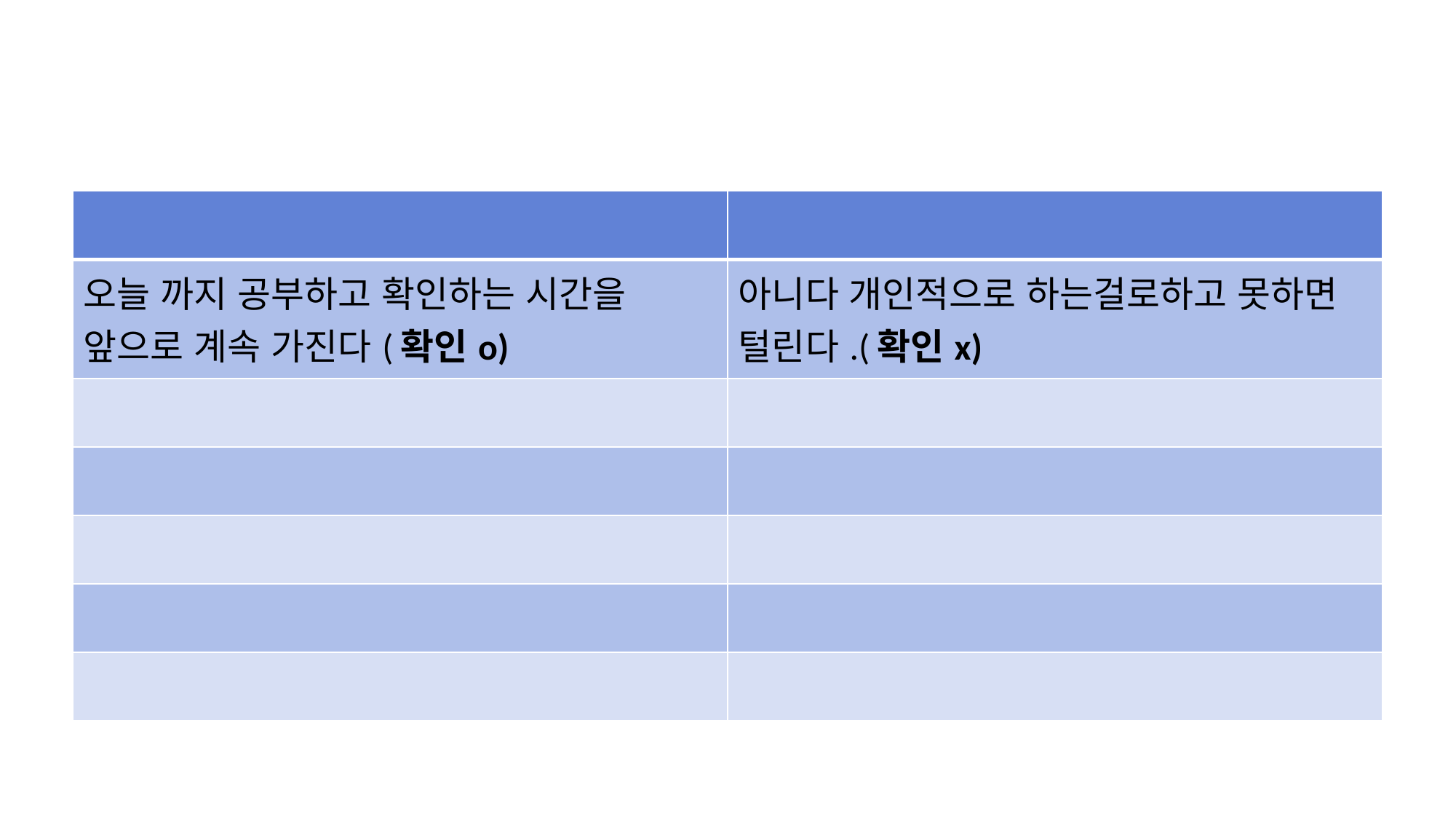

#
|  |  |
| --- | --- |
| 오늘 까지 공부하고 확인하는 시간을 앞으로 계속 가진다(확인o) | 아니다 개인적으로 하는걸로하고 못하면 털린다.(확인x) |
|  |  |
|  |  |
|  |  |
|  |  |
|  |  |